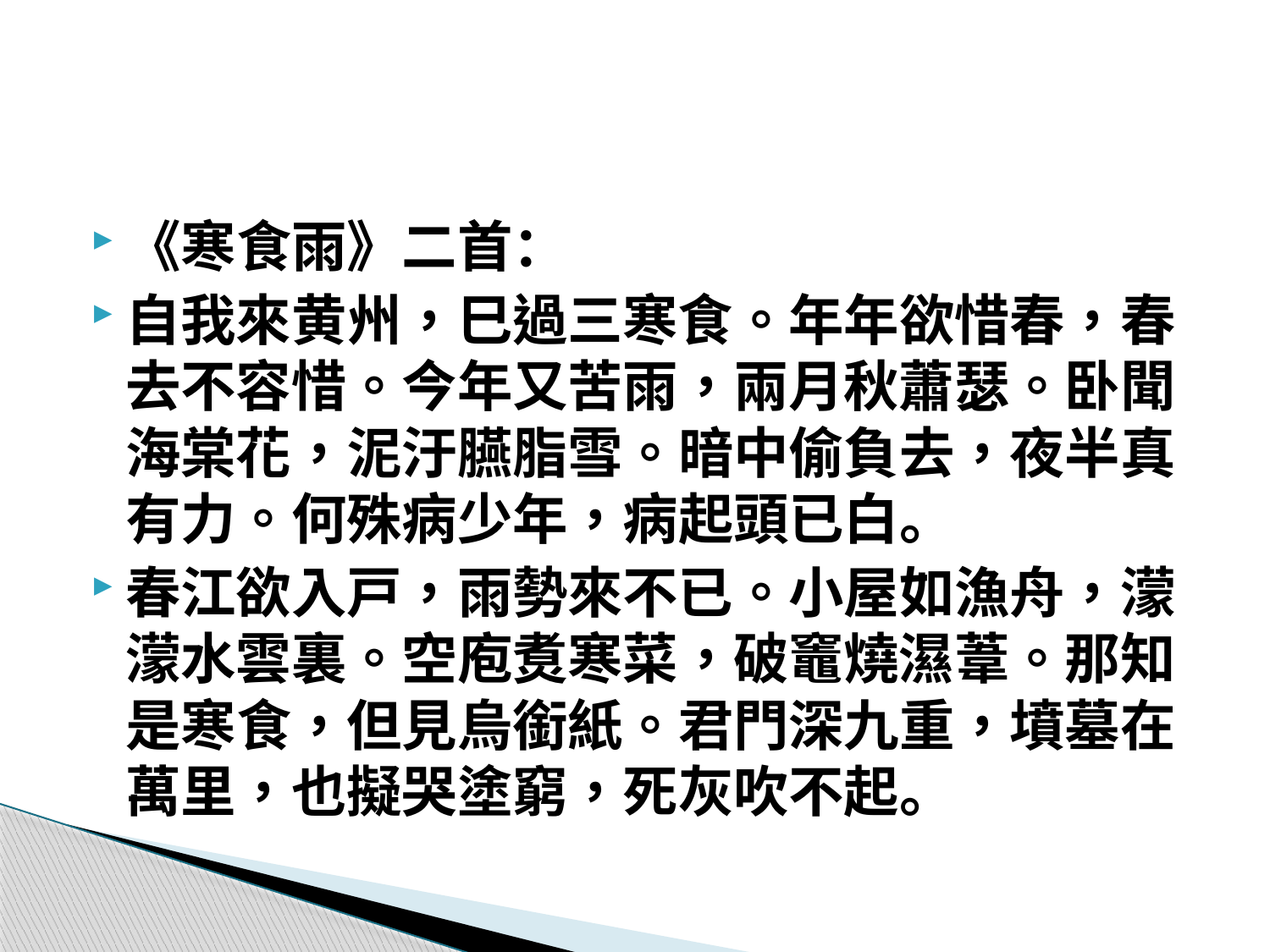

#
《寒食雨》二首：
自我來黄州，巳過三寒食。年年欲惜春，春去不容惜。今年又苦雨，兩月秋蕭瑟。卧聞海棠花，泥汙臙脂雪。暗中偷負去，夜半真有力。何殊病少年，病起頭已白。
春江欲入戸，雨勢來不已。小屋如漁舟，濛濛水雲裏。空庖煑寒菜，破竈燒濕葦。那知是寒食，但見烏銜紙。君門深九重，墳墓在萬里，也擬哭塗窮，死灰吹不起。